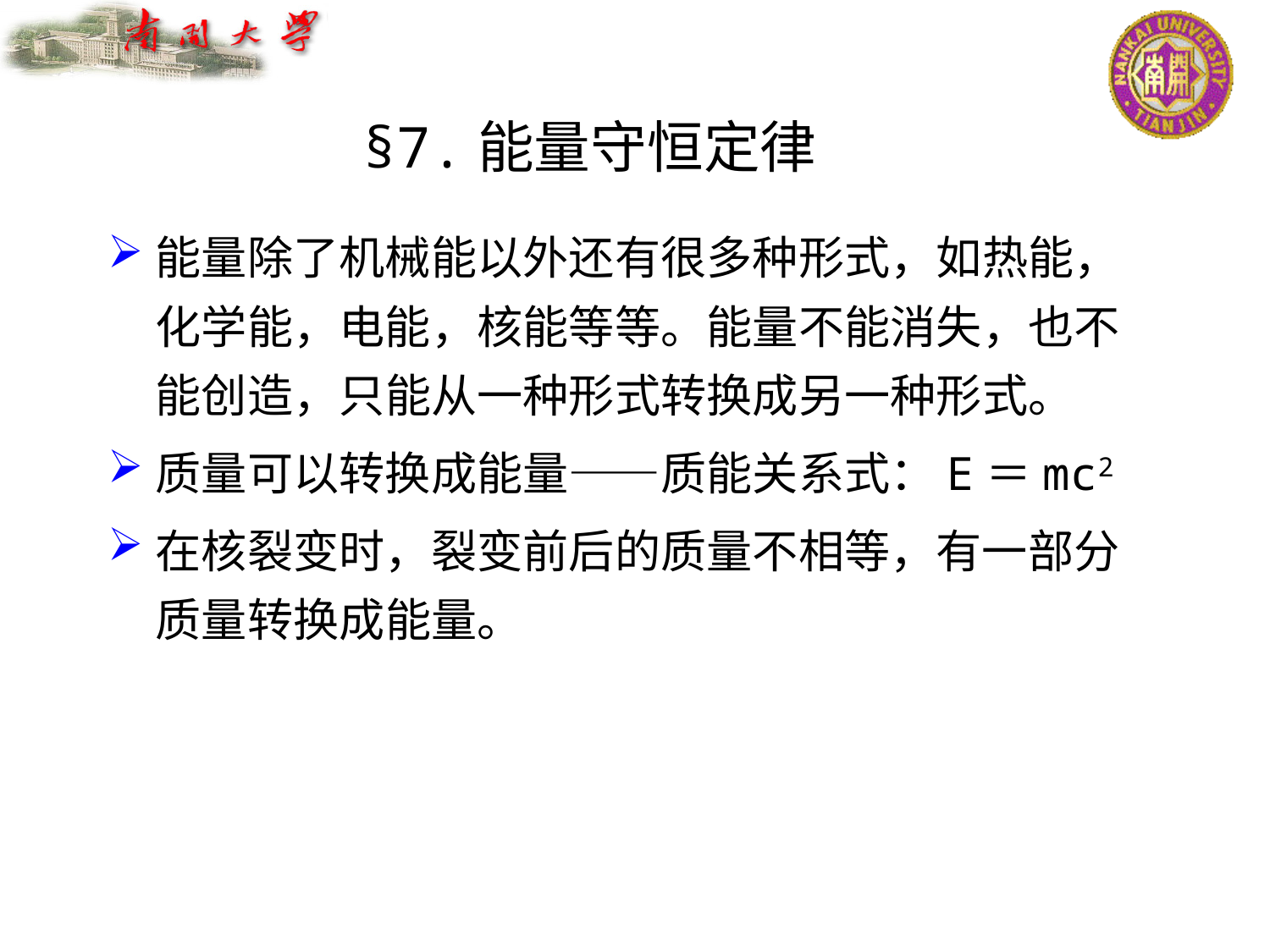

# §7.能量守恒定律

能量除了机械能以外还有很多种形式，如热能，化学能，电能，核能等等。能量不能消失，也不能创造，只能从一种形式转换成另一种形式。
质量可以转换成能量——质能关系式：E＝mc2
在核裂变时，裂变前后的质量不相等，有一部分质量转换成能量。
83